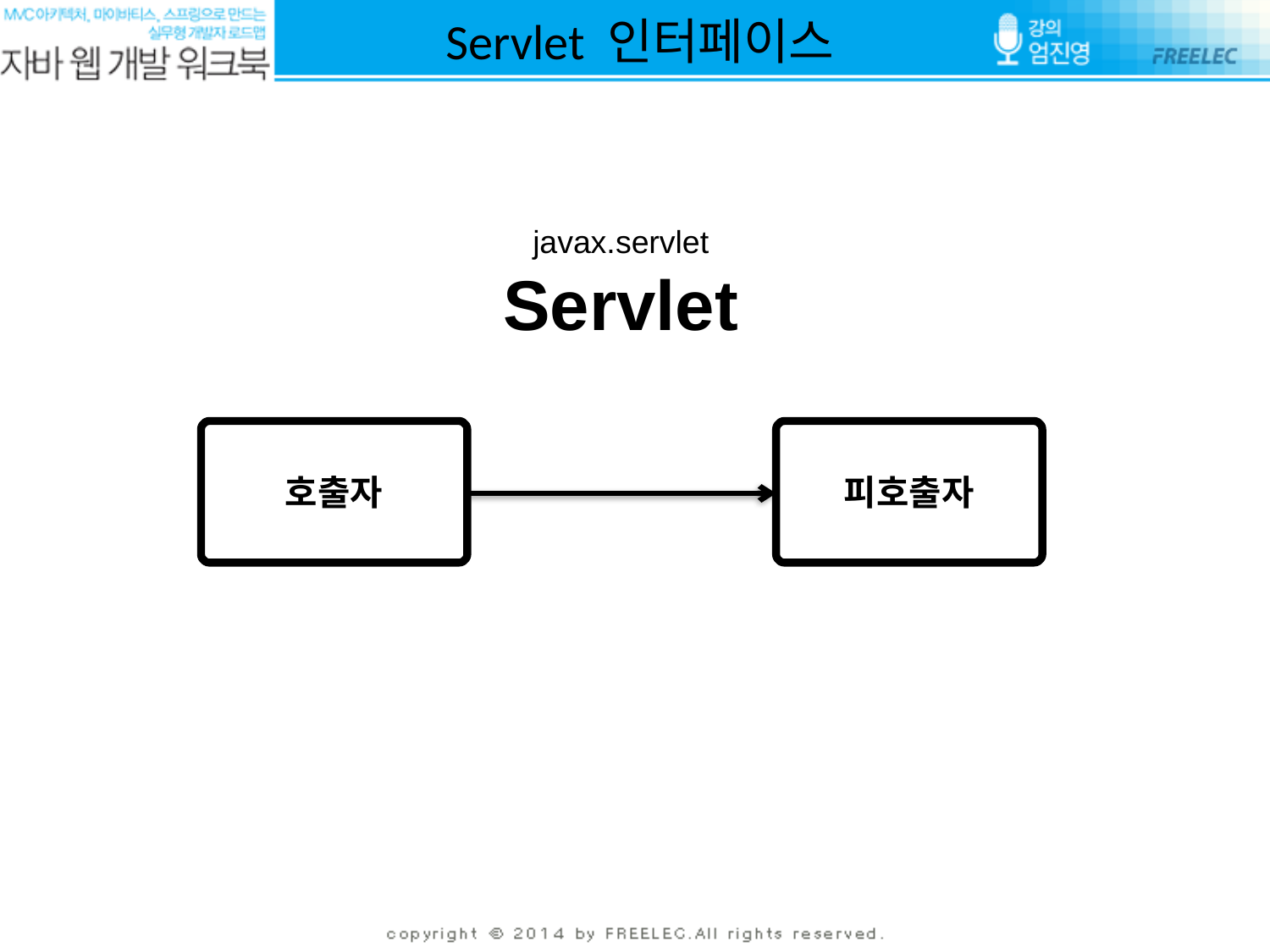

# Servlet 인터페이스
javax.servlet
Servlet
호출자
피호출자